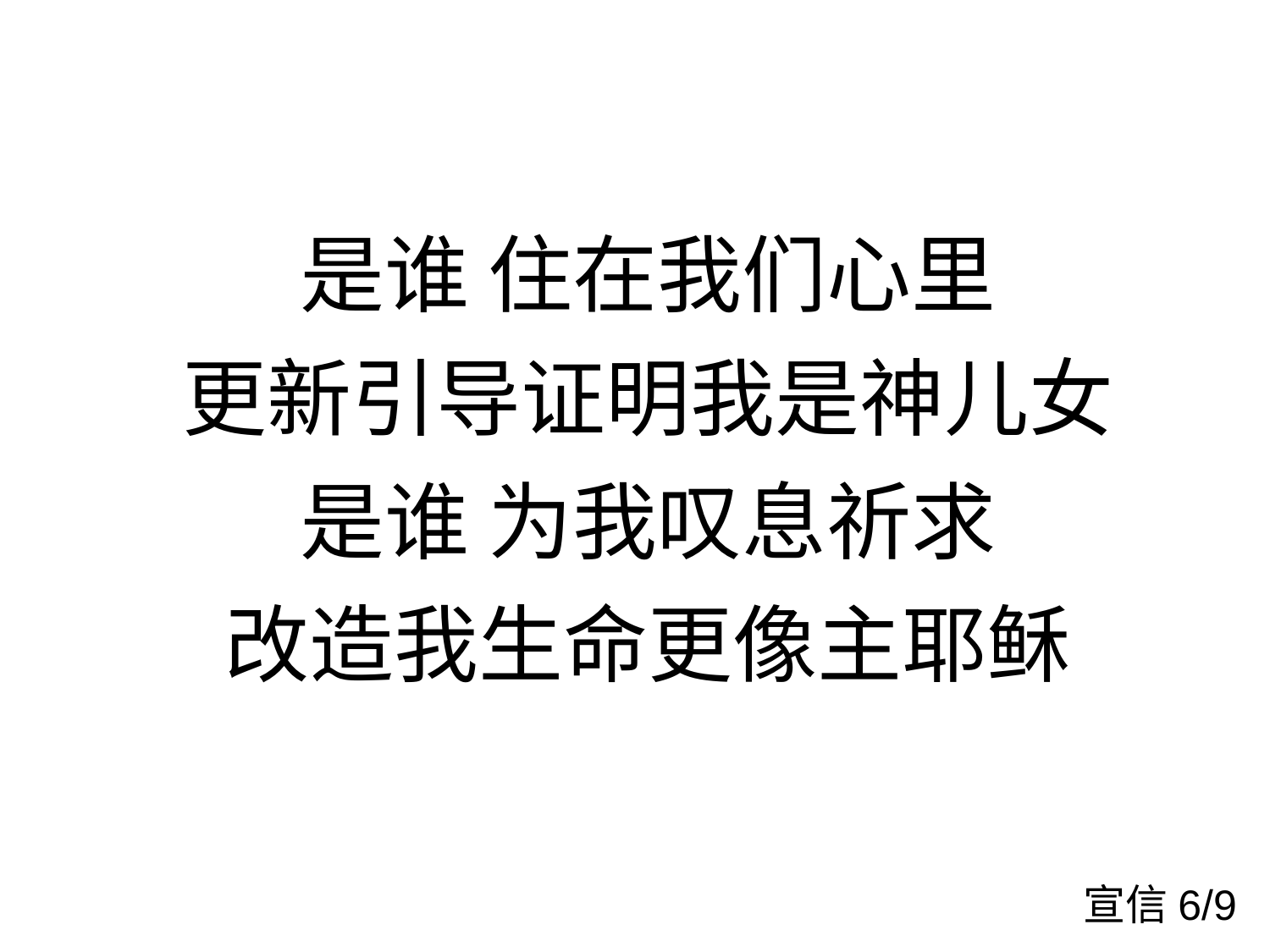

是谁 住在我们心里
更新引导证明我是神儿女
是谁 为我叹息祈求
改造我生命更像主耶稣
宣信6/9